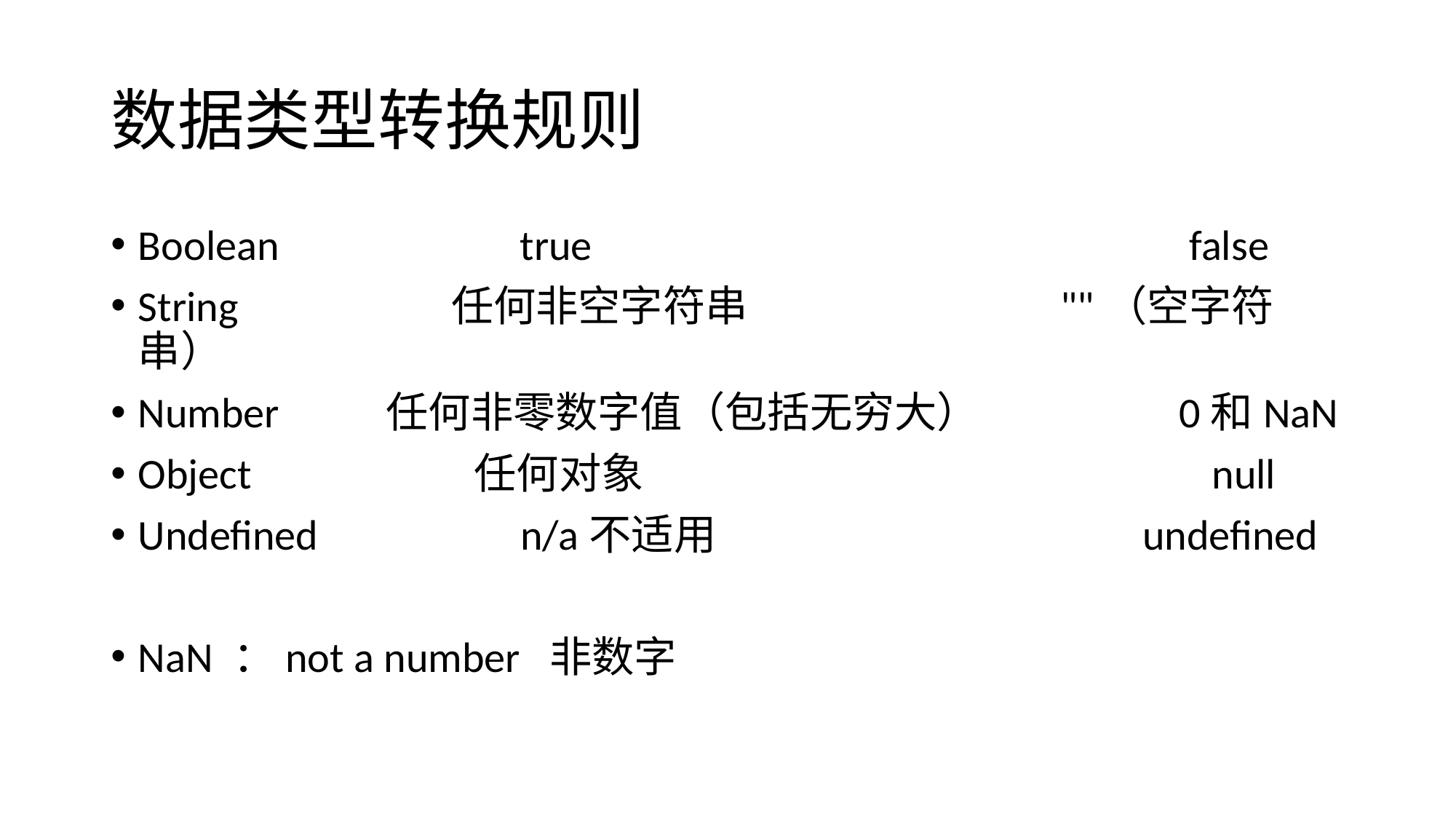

# 数据类型转换规则
Boolean                         true                                                              false
String                     任何非空字符串                                ""（空字符串）
Number          任何非零数字值（包括无穷大）                    0和NaN
Object                      任何对象                                                           null
Undefined                     n/a不适用                                            undefined

NaN ：not a number  非数字